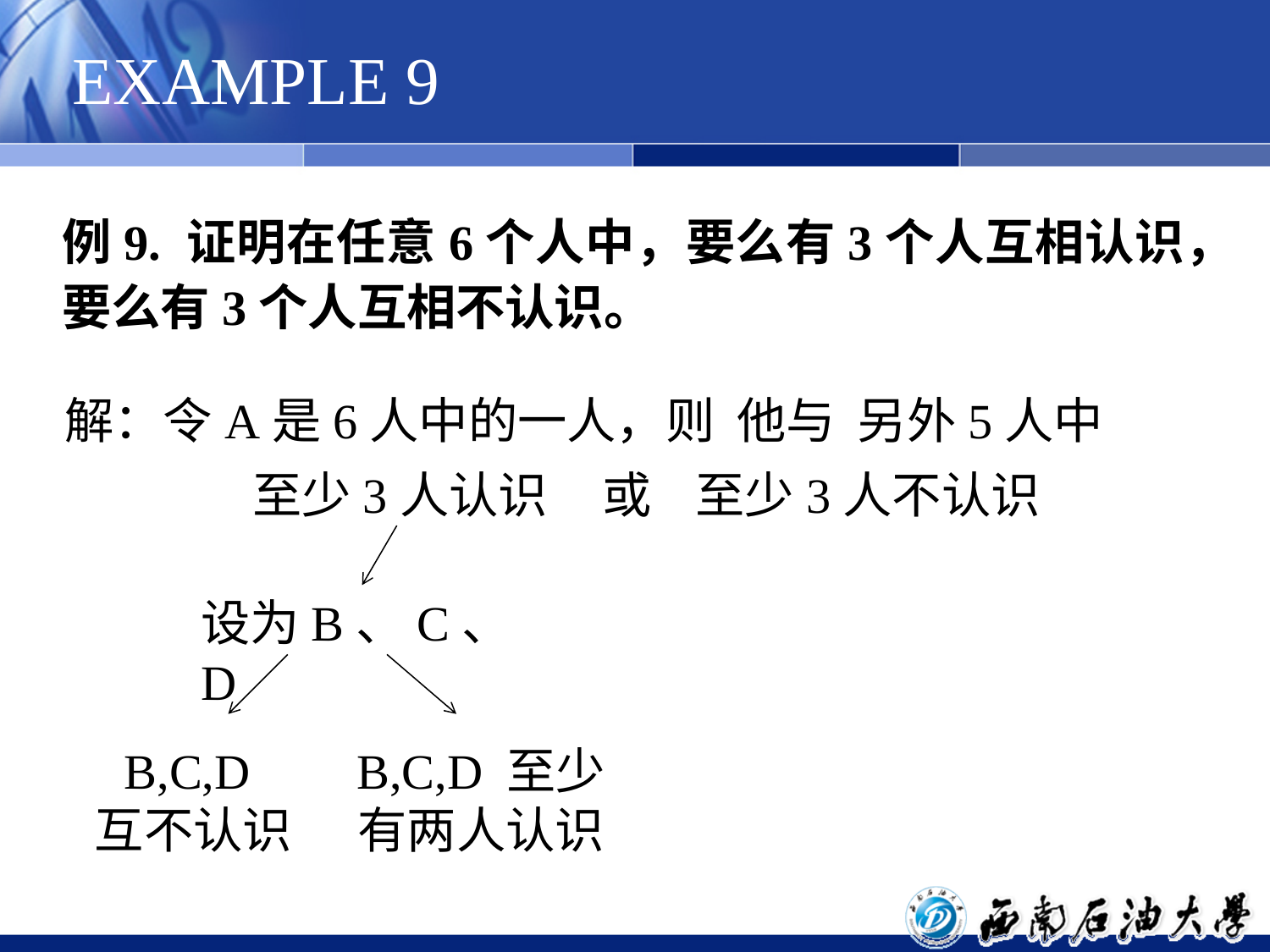

# EXAMPLE 9
例9. 证明在任意6个人中，要么有3个人互相认识，要么有3个人互相不认识。
解：令A是6人中的一人，则  他与  另外5人中
                至少3人认识     或    至少3人不认识
设为B、C、D
B,C,D
互不认识
B,C,D 至少有两人认识